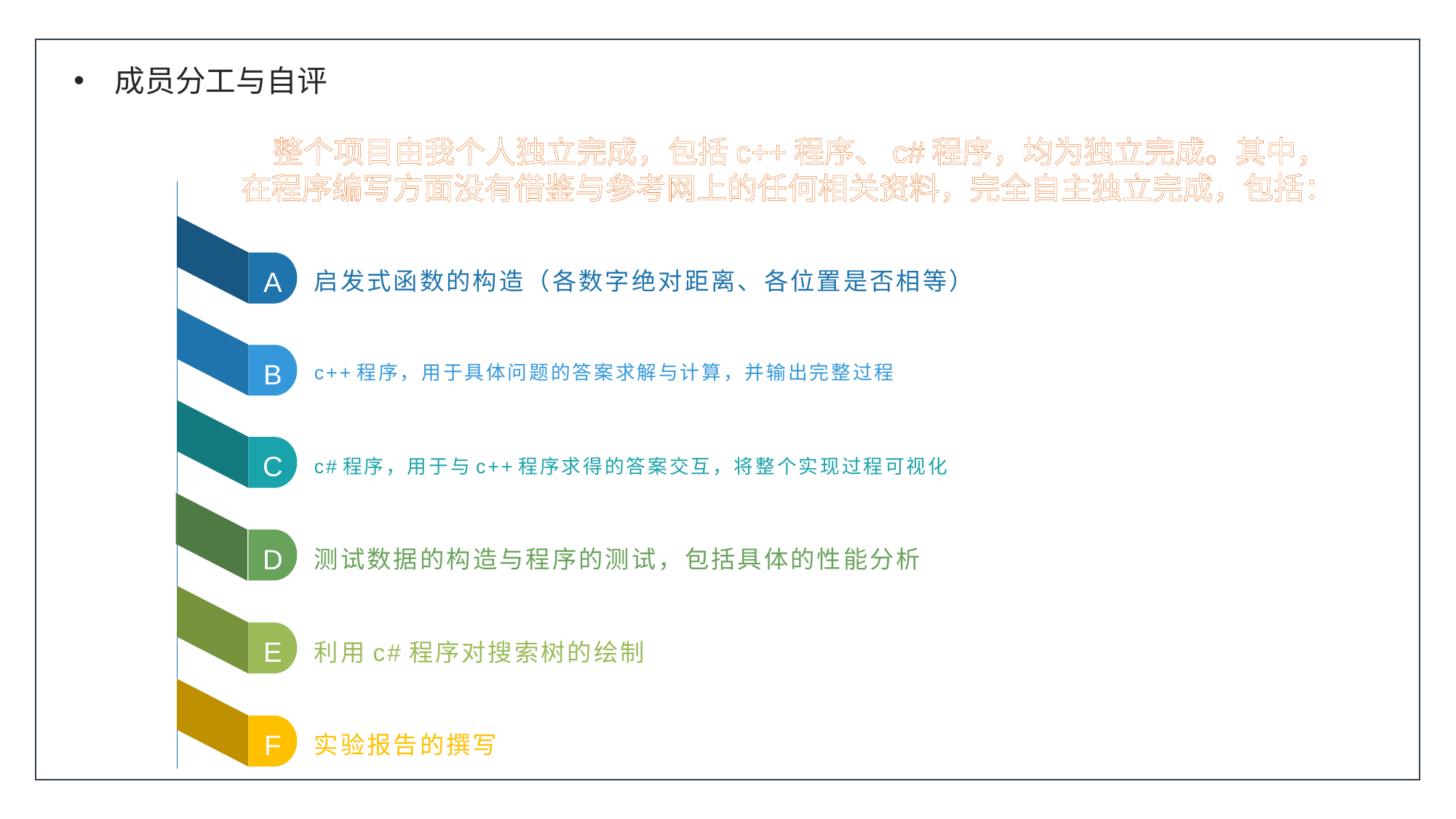

成员分工与自评
整个项目由我个人独立完成，包括c++程序、c#程序，均为独立完成。其中，在程序编写方面没有借鉴与参考网上的任何相关资料，完全自主独立完成，包括：

启发式函数的构造（各数字绝对距离、各位置是否相等）
A

c++程序，用于具体问题的答案求解与计算，并输出完整过程
B

c#程序，用于与c++程序求得的答案交互，将整个实现过程可视化
C

测试数据的构造与程序的测试，包括具体的性能分析
D

利用c#程序对搜索树的绘制
E

实验报告的撰写
F